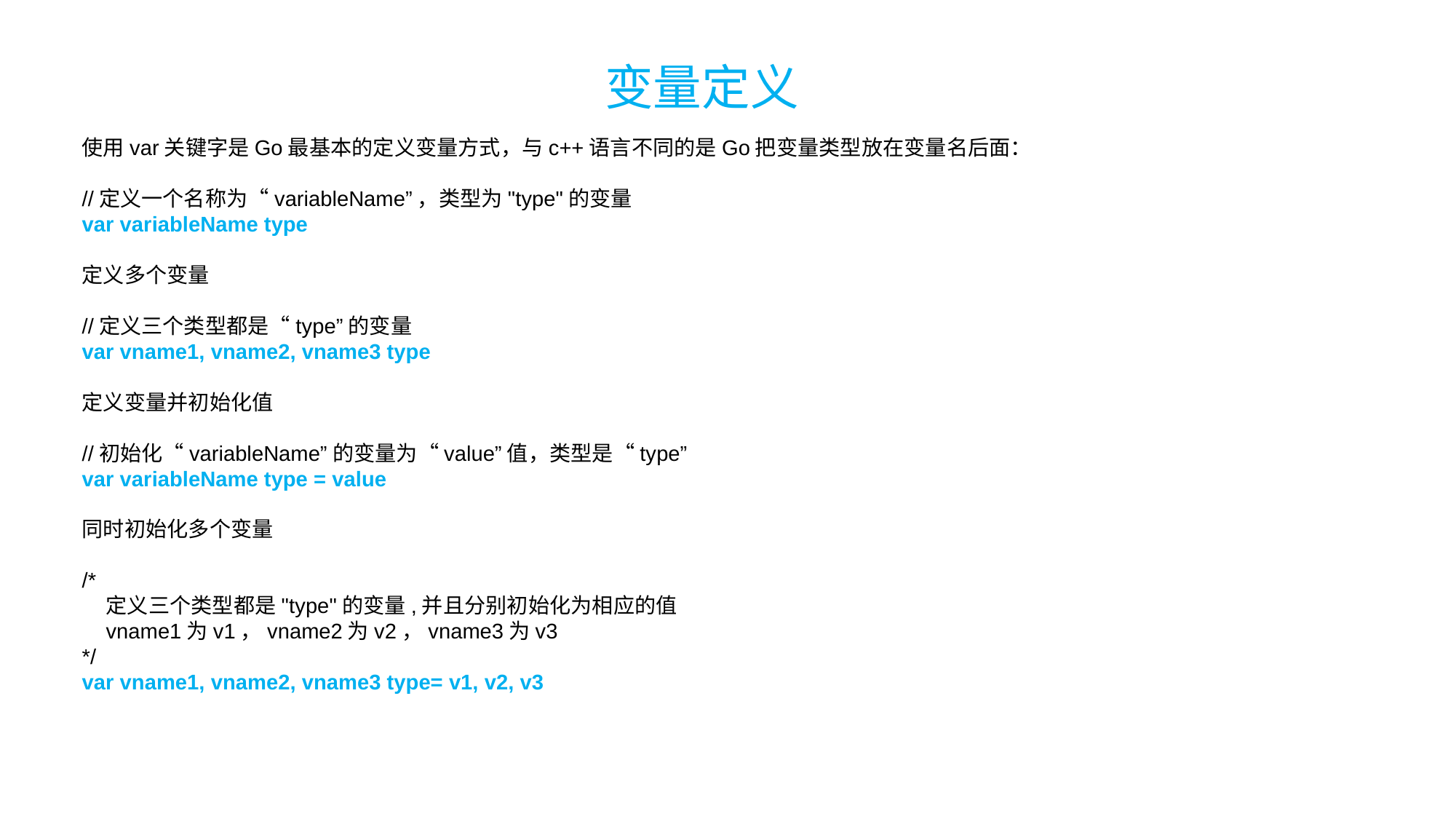

变量定义
使用var关键字是Go最基本的定义变量方式，与c++语言不同的是Go把变量类型放在变量名后面：

//定义一个名称为“variableName”，类型为"type"的变量
var variableName type

定义多个变量

//定义三个类型都是“type”的变量
var vname1, vname2, vname3 type

定义变量并初始化值

//初始化“variableName”的变量为“value”值，类型是“type”
var variableName type = value

同时初始化多个变量

/*
    定义三个类型都是"type"的变量,并且分别初始化为相应的值
    vname1为v1，vname2为v2，vname3为v3
*/
var vname1, vname2, vname3 type= v1, v2, v3